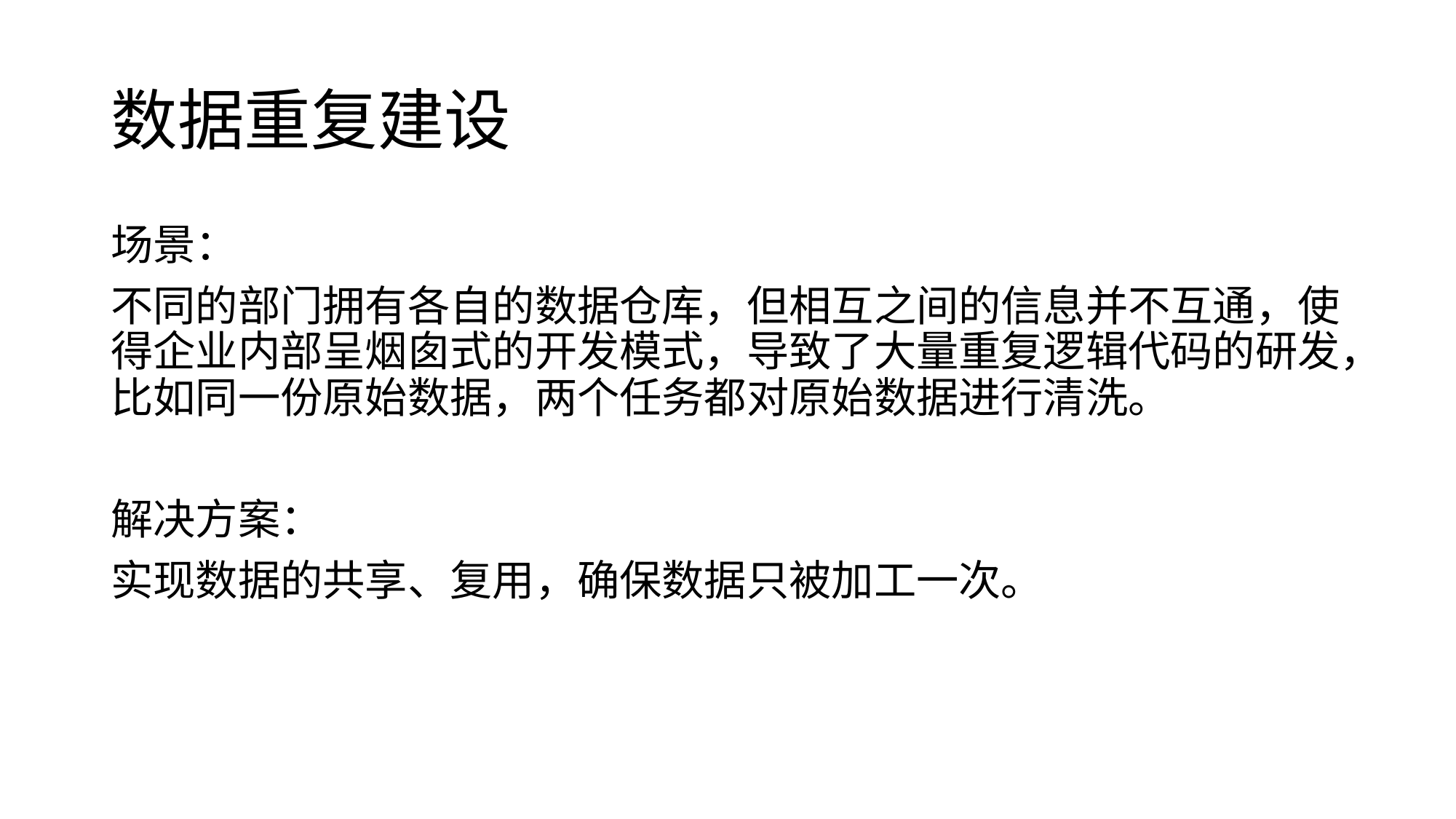

# 数据重复建设
场景：
不同的部门拥有各自的数据仓库，但相互之间的信息并不互通，使得企业内部呈烟囱式的开发模式，导致了大量重复逻辑代码的研发，比如同一份原始数据，两个任务都对原始数据进行清洗。

解决方案：
实现数据的共享、复用，确保数据只被加工一次。